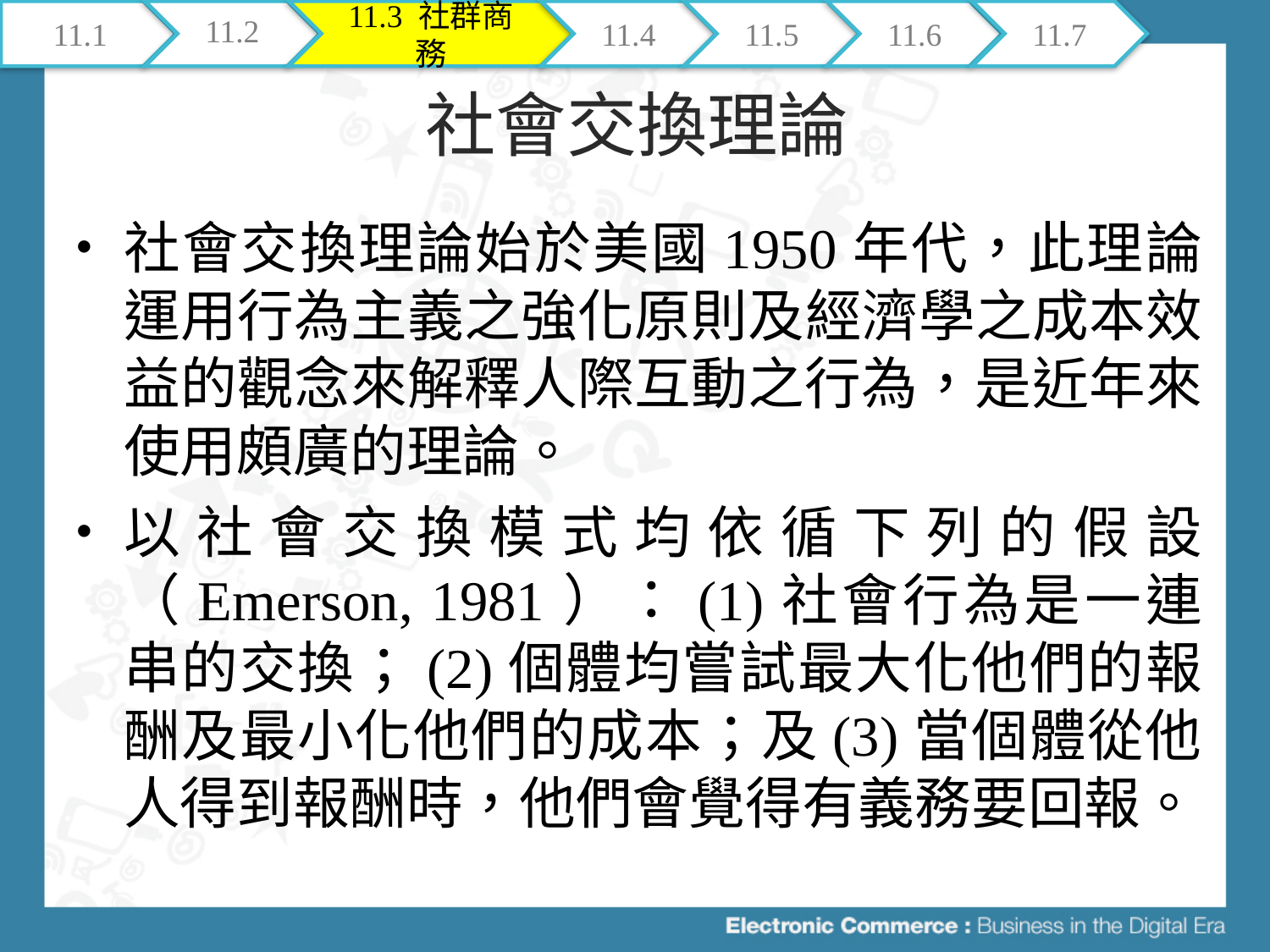

11.1
11.2
11.3 社群商務
11.4
11.5
11.6
11.7
# 社會交換理論
社會交換理論始於美國1950年代，此理論運用行為主義之強化原則及經濟學之成本效益的觀念來解釋人際互動之行為，是近年來使用頗廣的理論。
以社會交換模式均依循下列的假設（Emerson, 1981）：(1)社會行為是一連串的交換；(2)個體均嘗試最大化他們的報酬及最小化他們的成本；及(3)當個體從他人得到報酬時，他們會覺得有義務要回報。